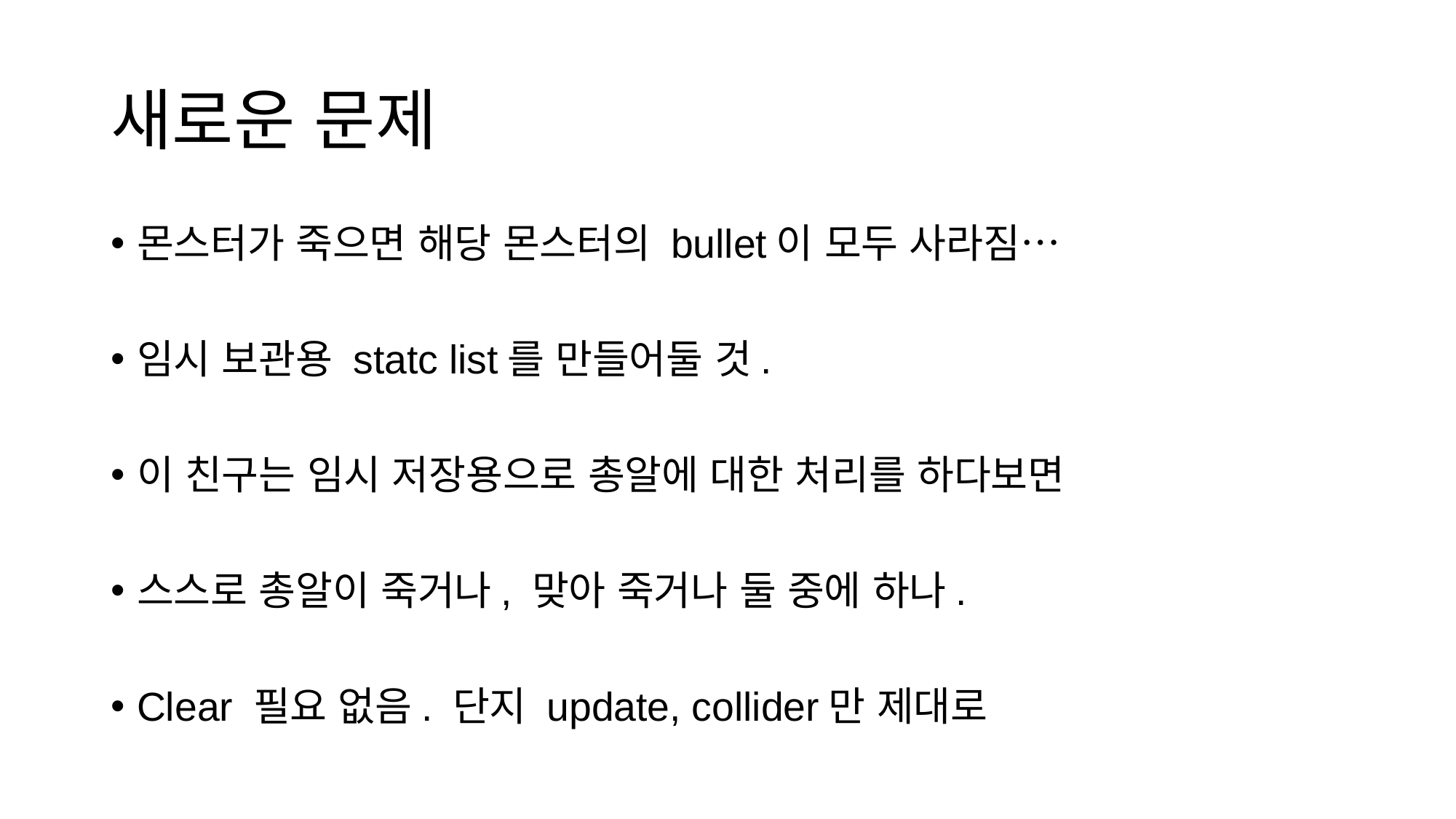

# 새로운 문제
몬스터가 죽으면 해당 몬스터의 bullet이 모두 사라짐…

임시 보관용 statc list를 만들어둘 것.

이 친구는 임시 저장용으로 총알에 대한 처리를 하다보면

스스로 총알이 죽거나, 맞아 죽거나 둘 중에 하나.

Clear 필요 없음. 단지 update, collider만 제대로